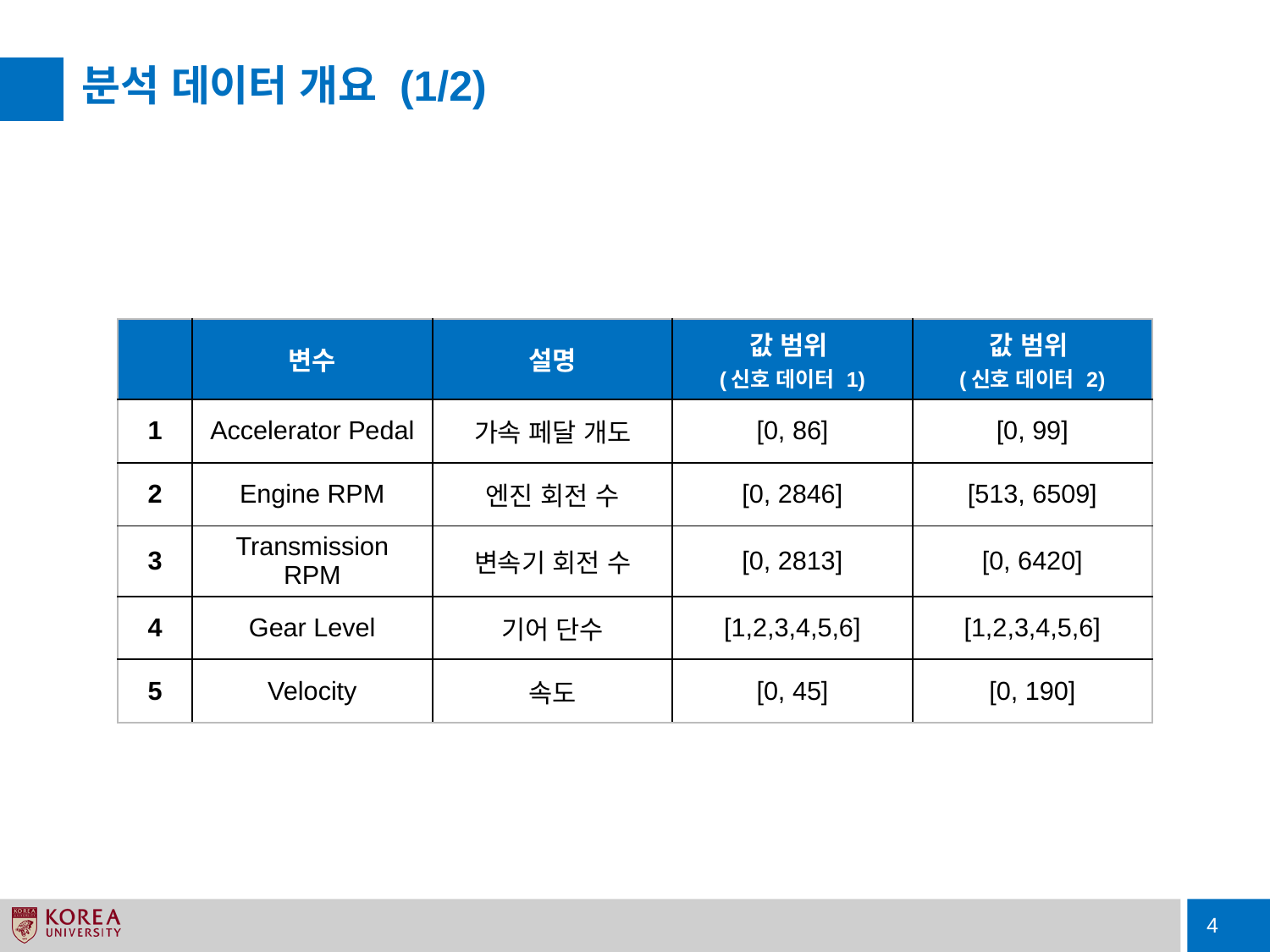

# 분석 데이터 개요 (1/2)
|  | 변수 | 설명 | 값 범위 (신호 데이터 1) | 값 범위 (신호 데이터 2) |
| --- | --- | --- | --- | --- |
| 1 | Accelerator Pedal | 가속 페달 개도 | [0, 86] | [0, 99] |
| 2 | Engine RPM | 엔진 회전 수 | [0, 2846] | [513, 6509] |
| 3 | Transmission RPM | 변속기 회전 수 | [0, 2813] | [0, 6420] |
| 4 | Gear Level | 기어 단수 | [1,2,3,4,5,6] | [1,2,3,4,5,6] |
| 5 | Velocity | 속도 | [0, 45] | [0, 190] |
4